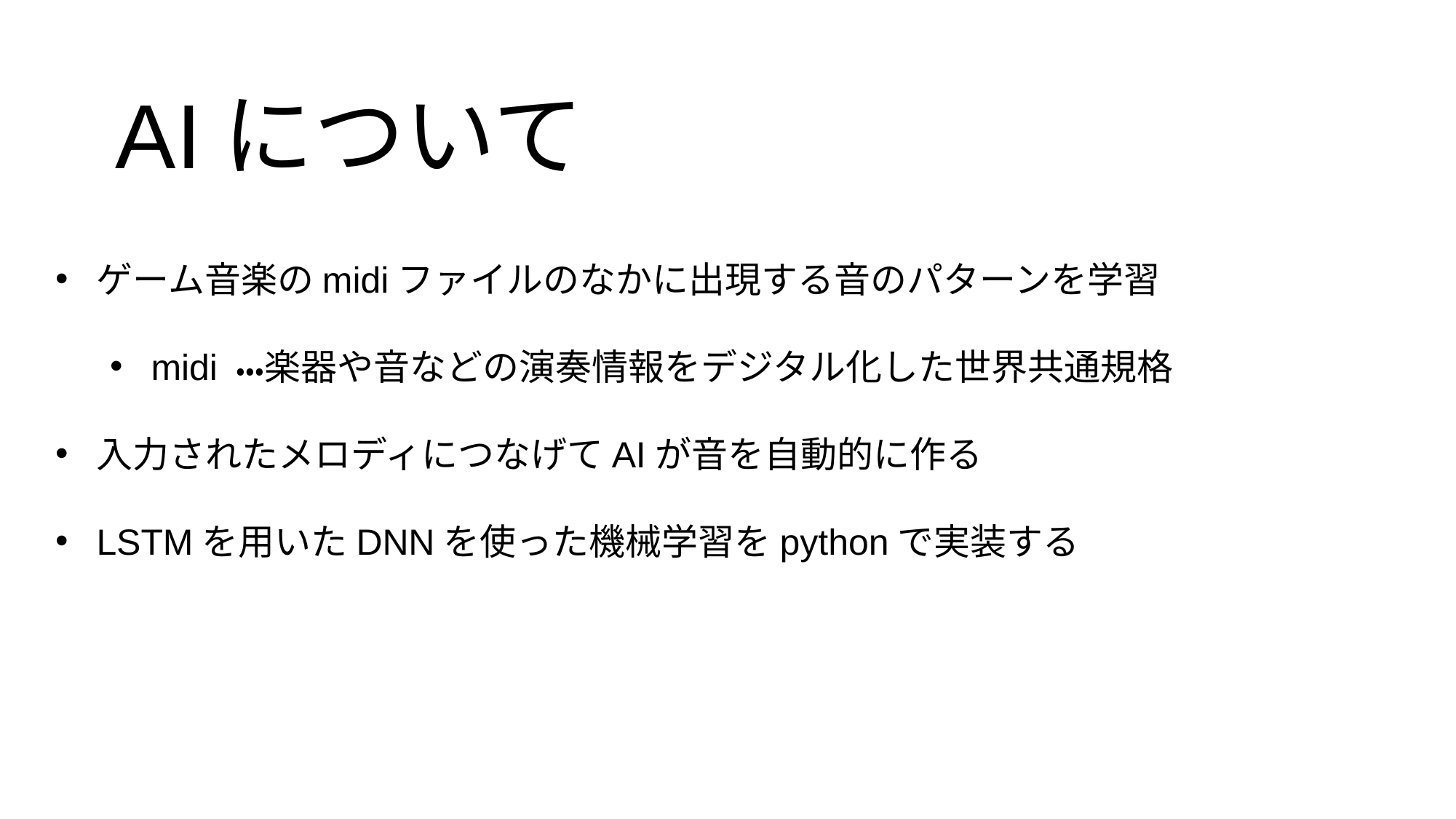

# AIについて
ゲーム音楽のmidiファイルのなかに出現する音のパターンを学習

midi ・・・楽器や音などの演奏情報をデジタル化した世界共通規格

入力されたメロディにつなげてAIが音を自動的に作る

LSTMを用いたDNNを使った機械学習をpythonで実装する